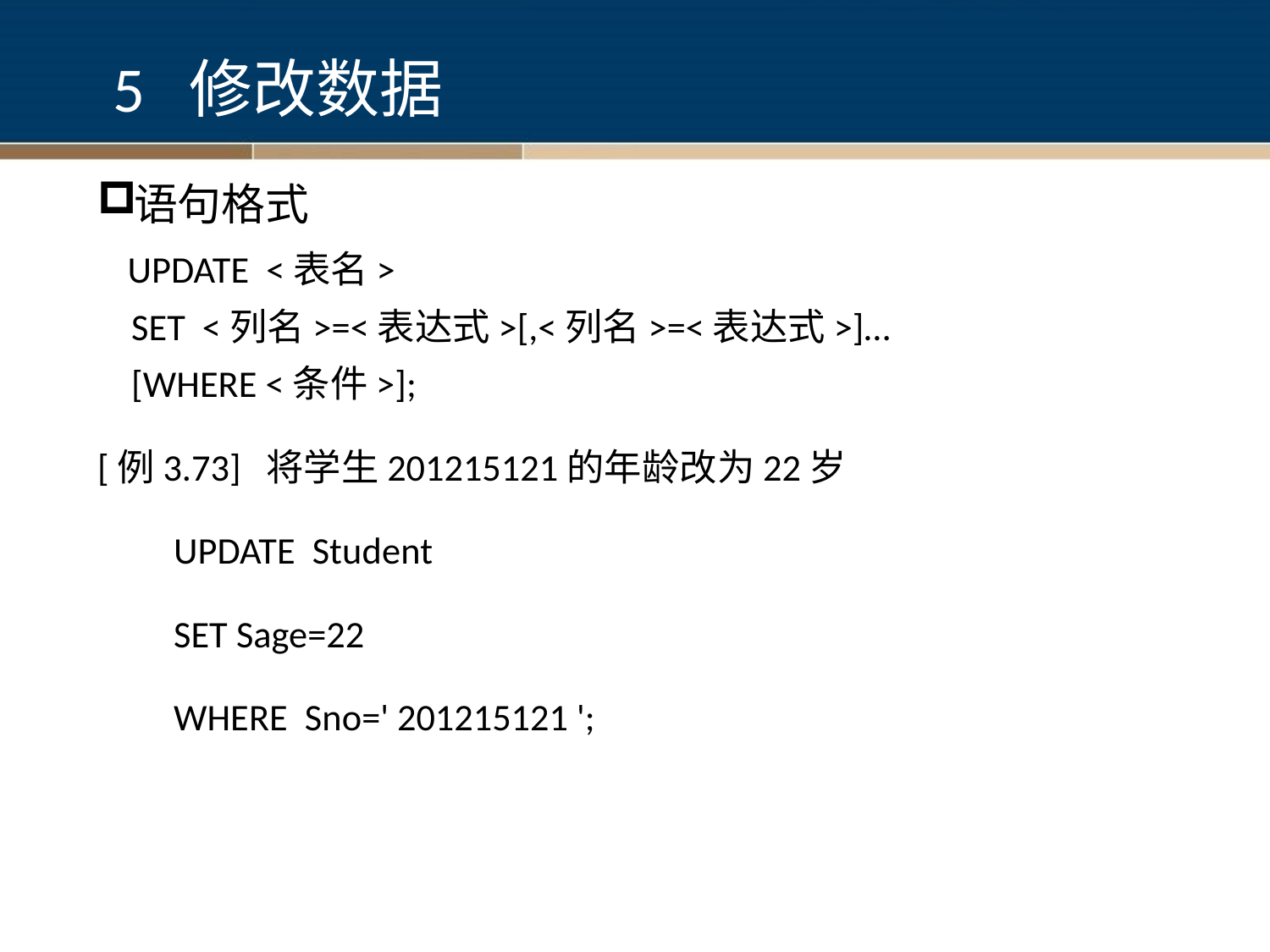

5  修改数据
语句格式
   UPDATE  <表名>
    SET  <列名>=<表达式>[,<列名>=<表达式>]…
    [WHERE <条件>];
[例3.73]  将学生201215121的年龄改为22岁
         UPDATE  Student
         SET Sage=22
         WHERE  Sno=' 201215121 ';